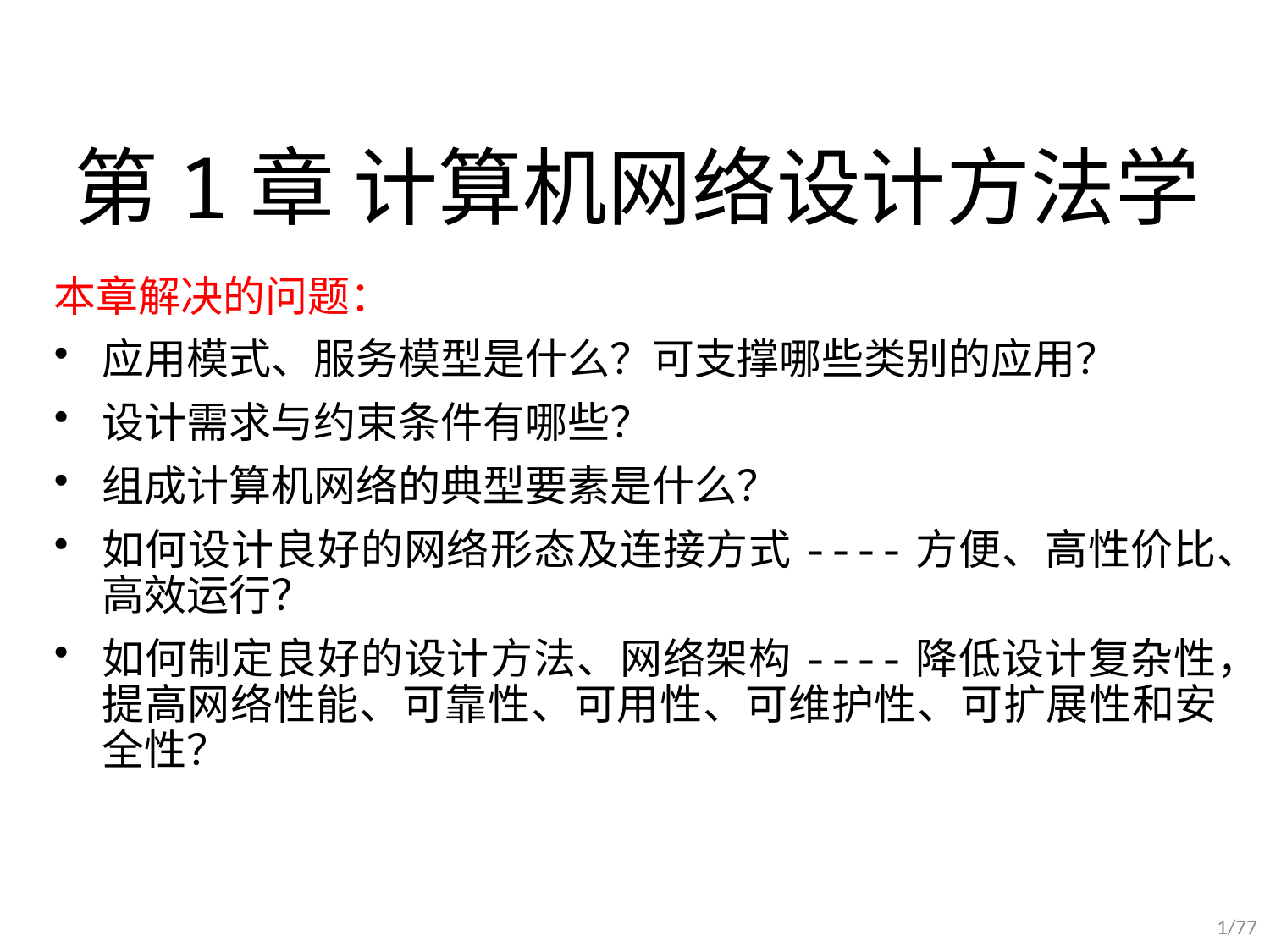

# 第1章 计算机网络设计方法学
本章解决的问题：
应用模式、服务模型是什么？可支撑哪些类别的应用？
设计需求与约束条件有哪些？
组成计算机网络的典型要素是什么？
如何设计良好的网络形态及连接方式----方便、高性价比、高效运行？
如何制定良好的设计方法、网络架构----降低设计复杂性，提高网络性能、可靠性、可用性、可维护性、可扩展性和安全性？

1/77